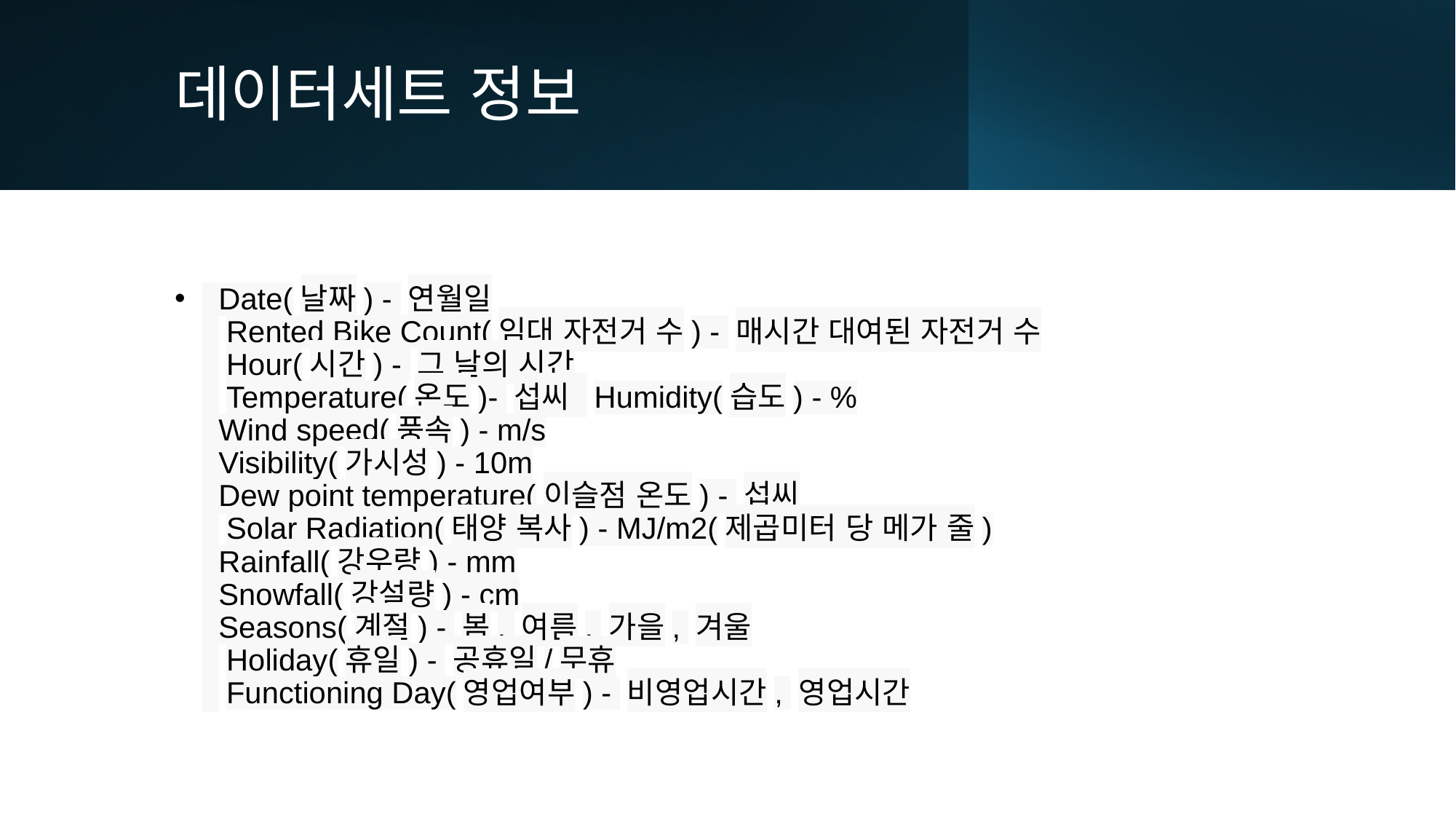

# 데이터세트 정보
  Date(날짜) - 연월일
  Rented Bike Count(임대 자전거 수) - 매시간 대여된 자전거 수
  Hour(시간) - 그 날의 시간
  Temperature(온도)- 섭씨  Humidity(습도) - %
  Wind speed(풍속) - m/s
  Visibility(가시성) - 10m
  Dew point temperature(이슬점 온도) - 섭씨
  Solar Radiation(태양 복사) - MJ/m2(제곱미터 당 메가 줄)
  Rainfall(강우량) - mm
  Snowfall(강설량) - cm
  Seasons(계절) - 봄, 여름, 가을, 겨울
  Holiday(휴일) - 공휴일/무휴
  Functioning Day(영업여부) - 비영업시간, 영업시간